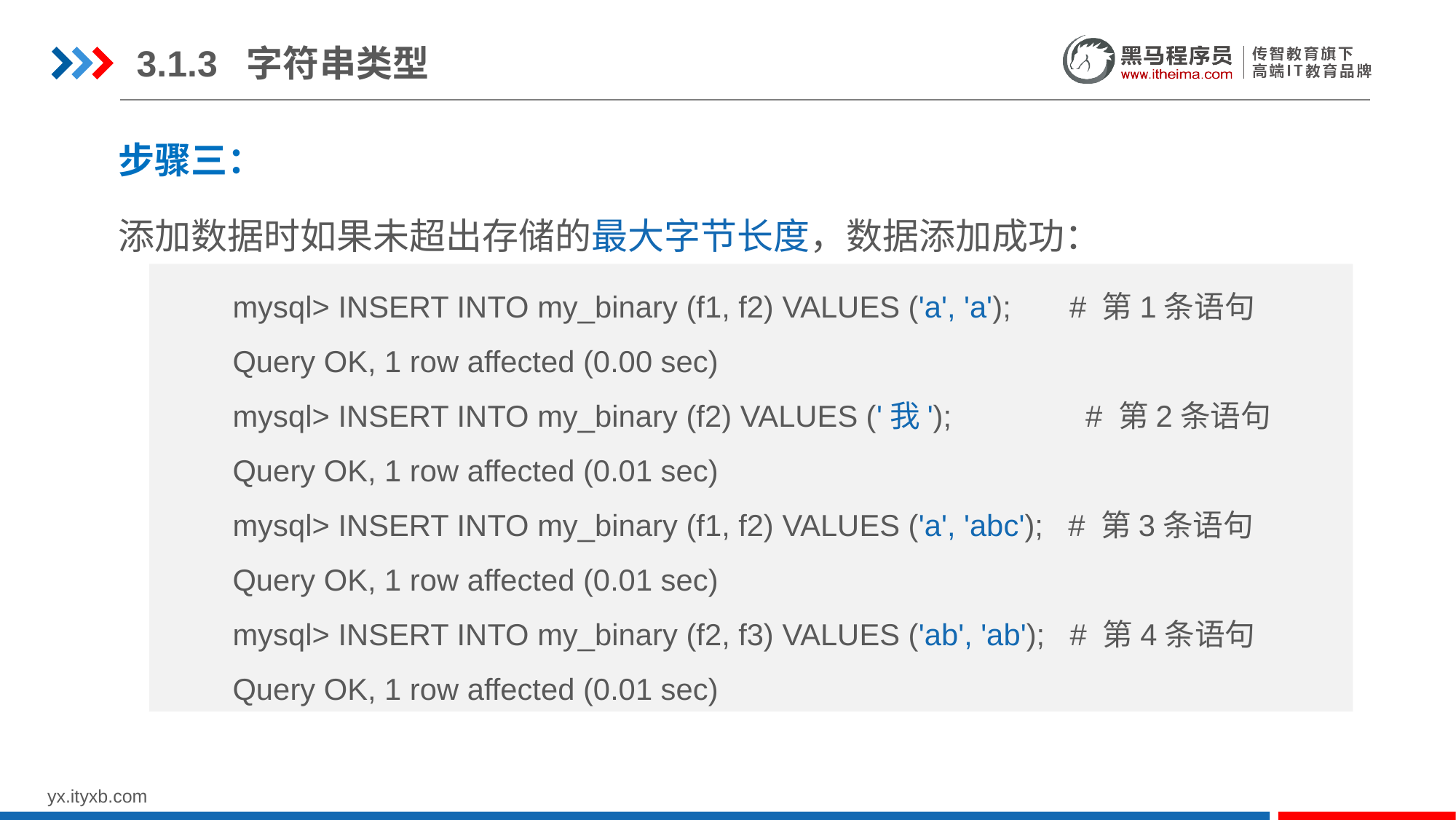

3.1.3  字符串类型
步骤三：
添加数据时如果未超出存储的最大字节长度，数据添加成功：
mysql> INSERT INTO my_binary (f1, f2) VALUES ('a', 'a');       # 第1条语句
Query OK, 1 row affected (0.00 sec)
mysql> INSERT INTO my_binary (f2) VALUES ('我');                # 第2条语句
Query OK, 1 row affected (0.01 sec)
mysql> INSERT INTO my_binary (f1, f2) VALUES ('a', 'abc');   # 第3条语句
Query OK, 1 row affected (0.01 sec)
mysql> INSERT INTO my_binary (f2, f3) VALUES ('ab', 'ab');   # 第4条语句
Query OK, 1 row affected (0.01 sec)